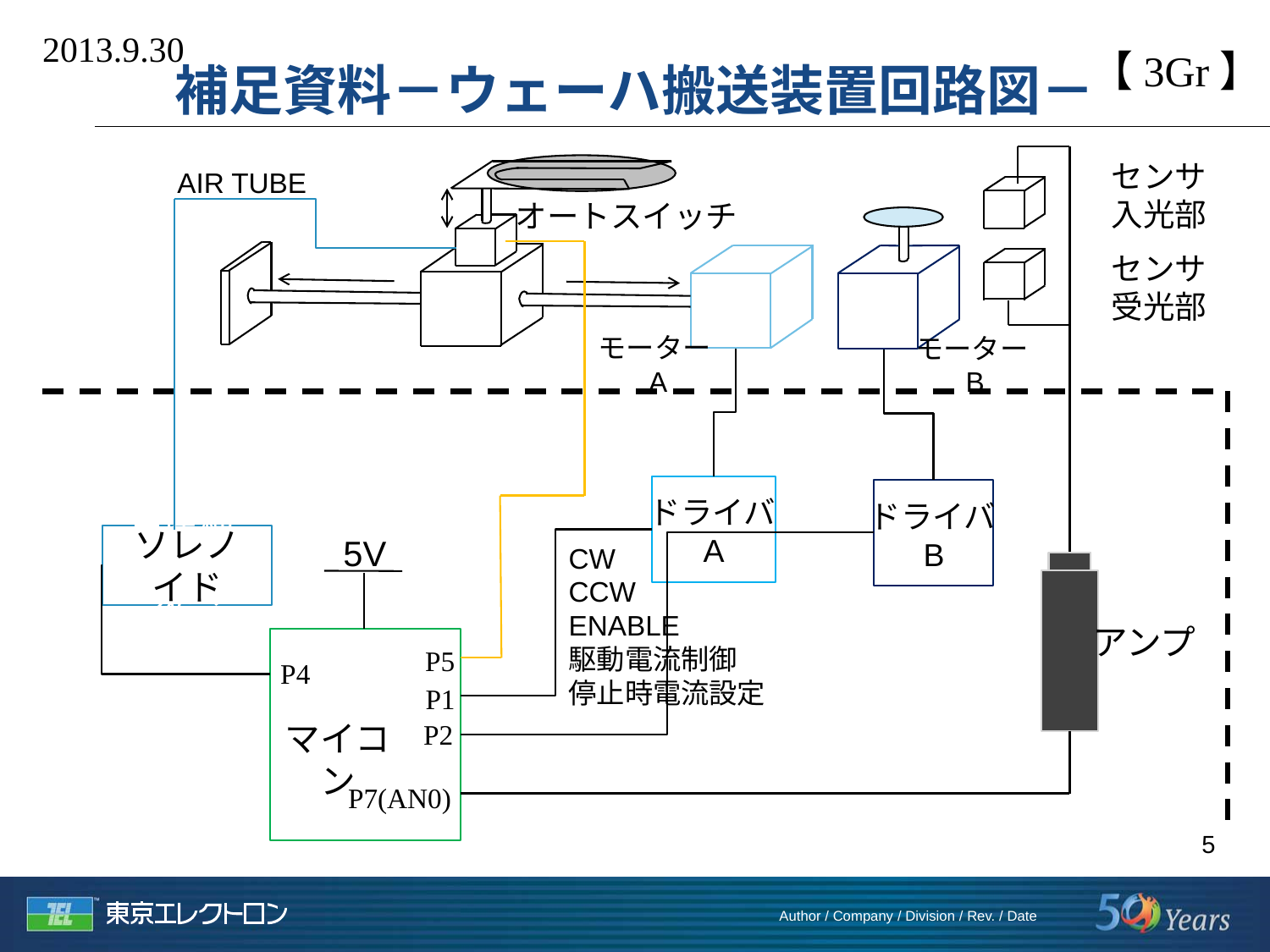

2013.9.30
【3Gr】
補足資料－ウェーハ搬送装置回路図－

センサ
入光部
AIR TUBE

オートスイッチ

センサ
受光部

モーターA
モーターB

ドライバA
ドライバB
生産棟CR入室教育
5V
CW
CCW
ENABLE
駆動電流制御
停止時電流設定
ソレノイド

アンプ

P5
P4
P1
P2
マイコン
P7(AN0)
5